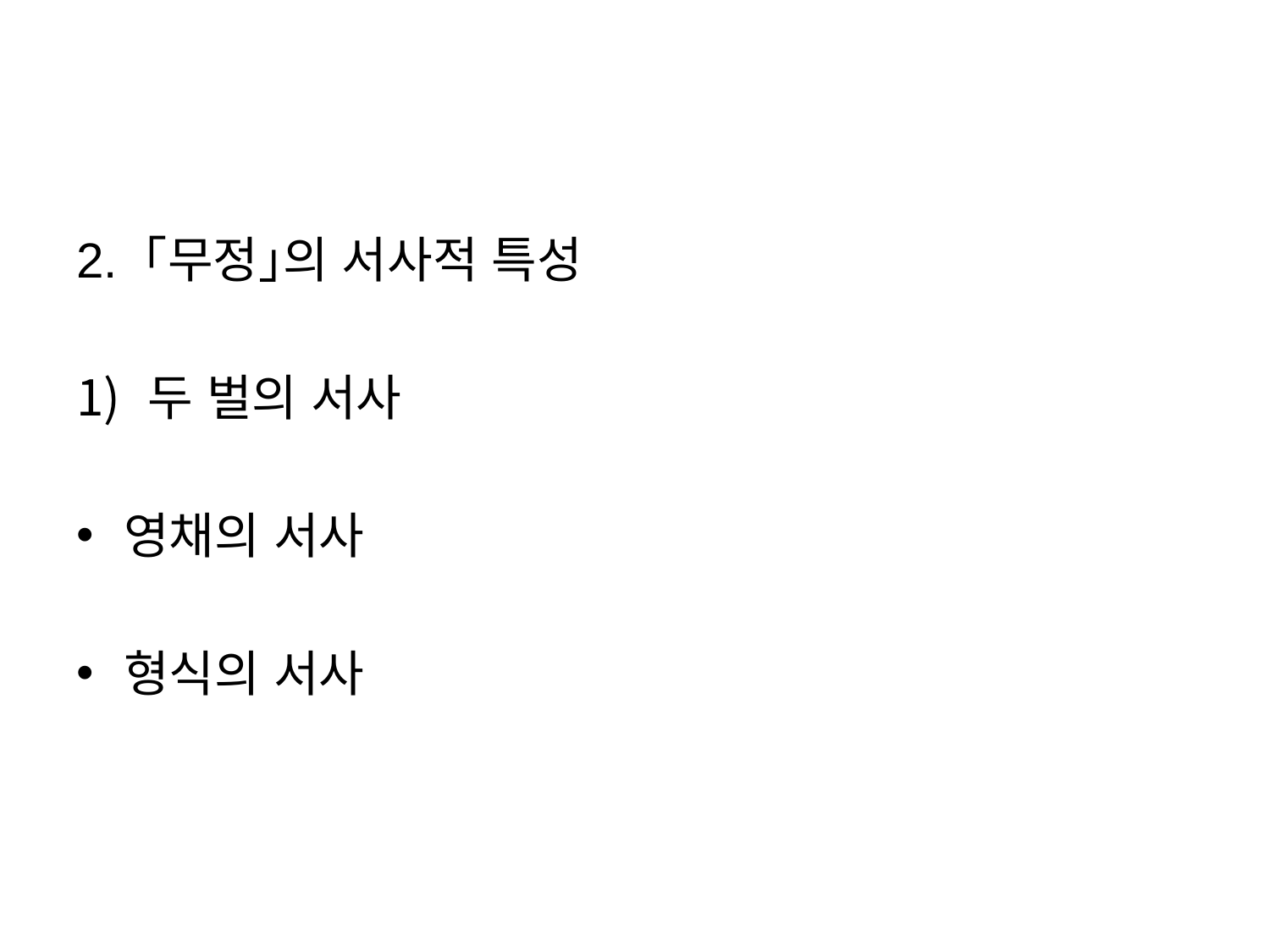

2. ｢무정｣의 서사적 특성

두 벌의 서사

영채의 서사

형식의 서사